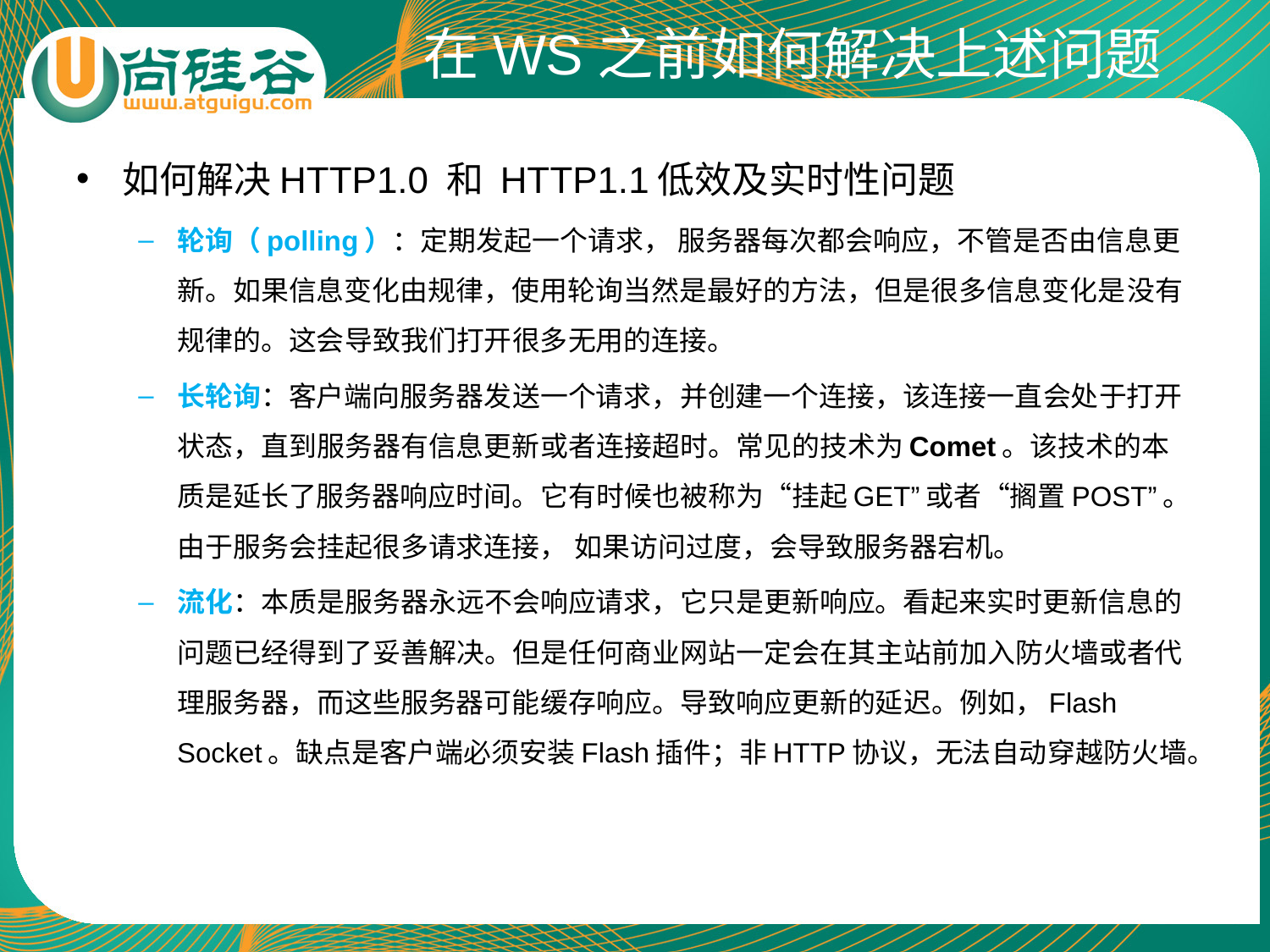

# 在WS之前如何解决上述问题
如何解决HTTP1.0 和 HTTP1.1低效及实时性问题
轮询（polling）：定期发起一个请求， 服务器每次都会响应，不管是否由信息更新。如果信息变化由规律，使用轮询当然是最好的方法，但是很多信息变化是没有规律的。这会导致我们打开很多无用的连接。
长轮询：客户端向服务器发送一个请求，并创建一个连接，该连接一直会处于打开状态，直到服务器有信息更新或者连接超时。常见的技术为Comet。该技术的本质是延长了服务器响应时间。它有时候也被称为“挂起GET”或者“搁置POST”。 由于服务会挂起很多请求连接， 如果访问过度，会导致服务器宕机。
流化：本质是服务器永远不会响应请求，它只是更新响应。看起来实时更新信息的问题已经得到了妥善解决。但是任何商业网站一定会在其主站前加入防火墙或者代理服务器，而这些服务器可能缓存响应。导致响应更新的延迟。例如，Flash Socket。缺点是客户端必须安装Flash插件；非HTTP协议，无法自动穿越防火墙。